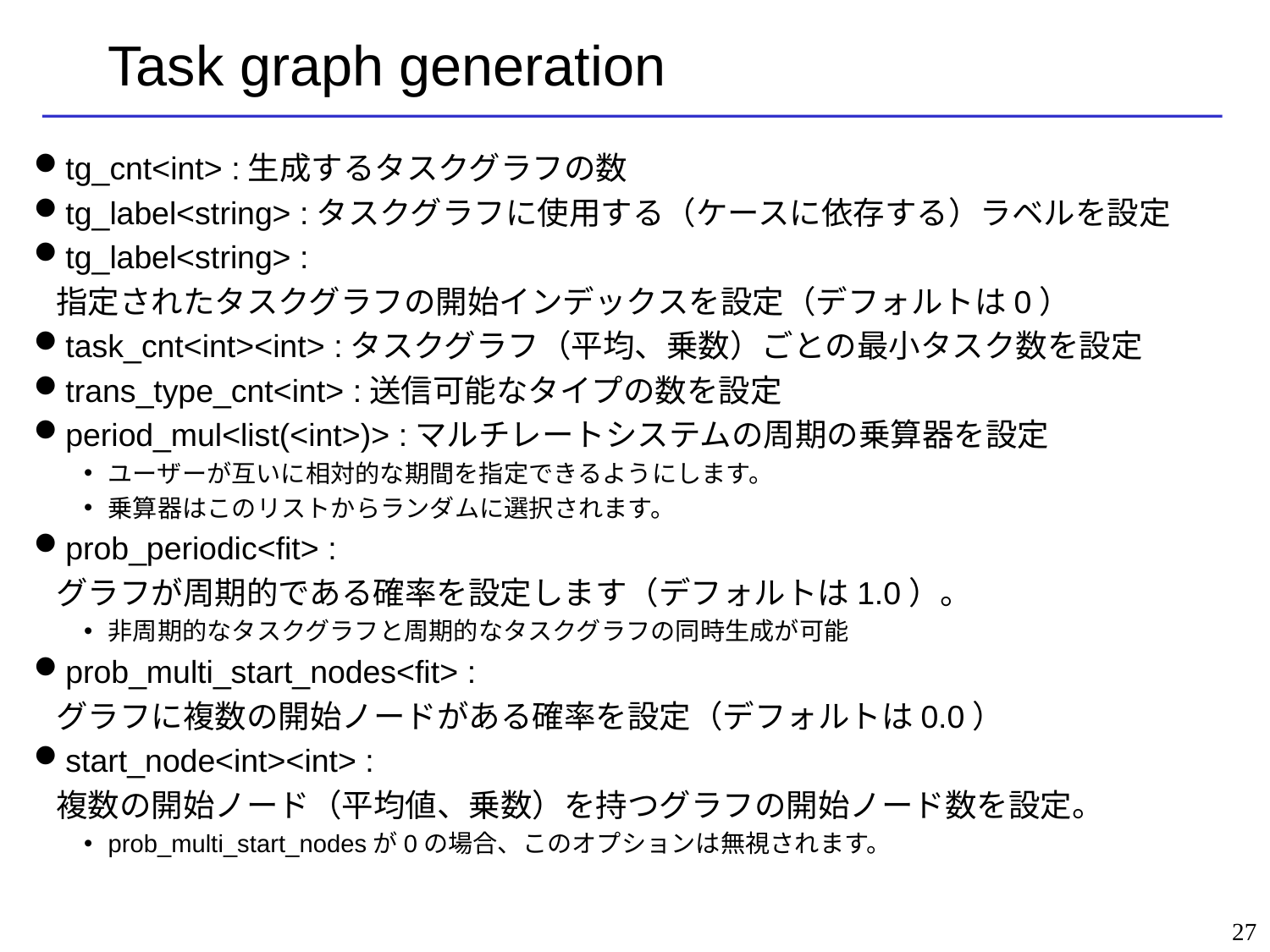

# Task graph generation
tg_cnt<int> :生成するタスクグラフの数
tg_label<string> :タスクグラフに使用する（ケースに依存する）ラベルを設定
tg_label<string> :
  指定されたタスクグラフの開始インデックスを設定（デフォルトは0）
task_cnt<int><int> :タスクグラフ（平均、乗数）ごとの最小タスク数を設定
trans_type_cnt<int> :送信可能なタイプの数を設定
period_mul<list(<int>)> :マルチレートシステムの周期の乗算器を設定
ユーザーが互いに相対的な期間を指定できるようにします。
乗算器はこのリストからランダムに選択されます。
prob_periodic<fit> :
  グラフが周期的である確率を設定します（デフォルトは1.0）。
非周期的なタスクグラフと周期的なタスクグラフの同時生成が可能
prob_multi_start_nodes<fit> :
  グラフに複数の開始ノードがある確率を設定（デフォルトは0.0）
start_node<int><int> :
  複数の開始ノード（平均値、乗数）を持つグラフの開始ノード数を設定。
prob_multi_start_nodesが0の場合、このオプションは無視されます。

27